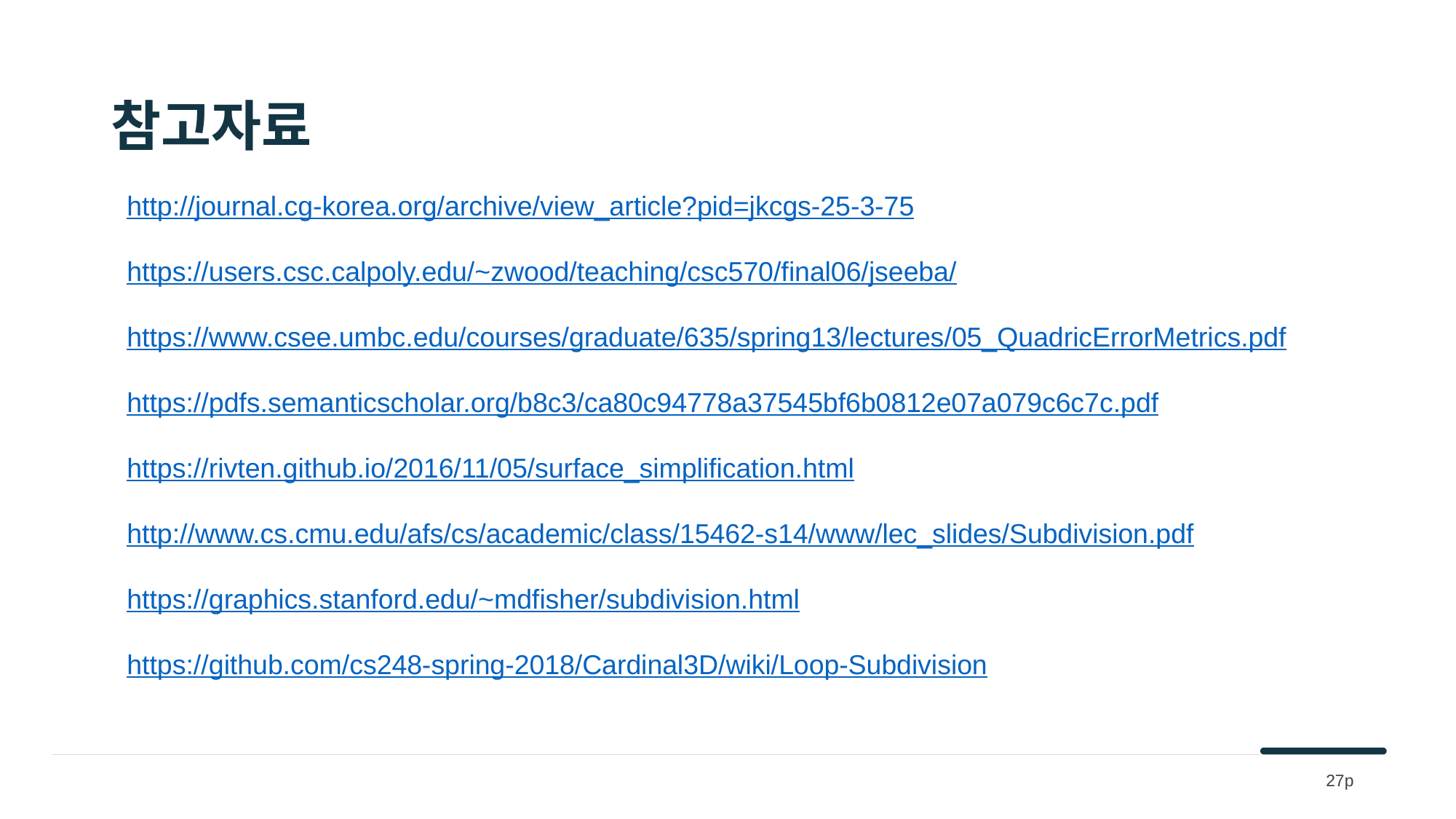

# 참고자료
http://journal.cg-korea.org/archive/view_article?pid=jkcgs-25-3-75

https://users.csc.calpoly.edu/~zwood/teaching/csc570/final06/jseeba/

https://www.csee.umbc.edu/courses/graduate/635/spring13/lectures/05_QuadricErrorMetrics.pdf

https://pdfs.semanticscholar.org/b8c3/ca80c94778a37545bf6b0812e07a079c6c7c.pdf

https://rivten.github.io/2016/11/05/surface_simplification.html

http://www.cs.cmu.edu/afs/cs/academic/class/15462-s14/www/lec_slides/Subdivision.pdf

https://graphics.stanford.edu/~mdfisher/subdivision.html

https://github.com/cs248-spring-2018/Cardinal3D/wiki/Loop-Subdivision